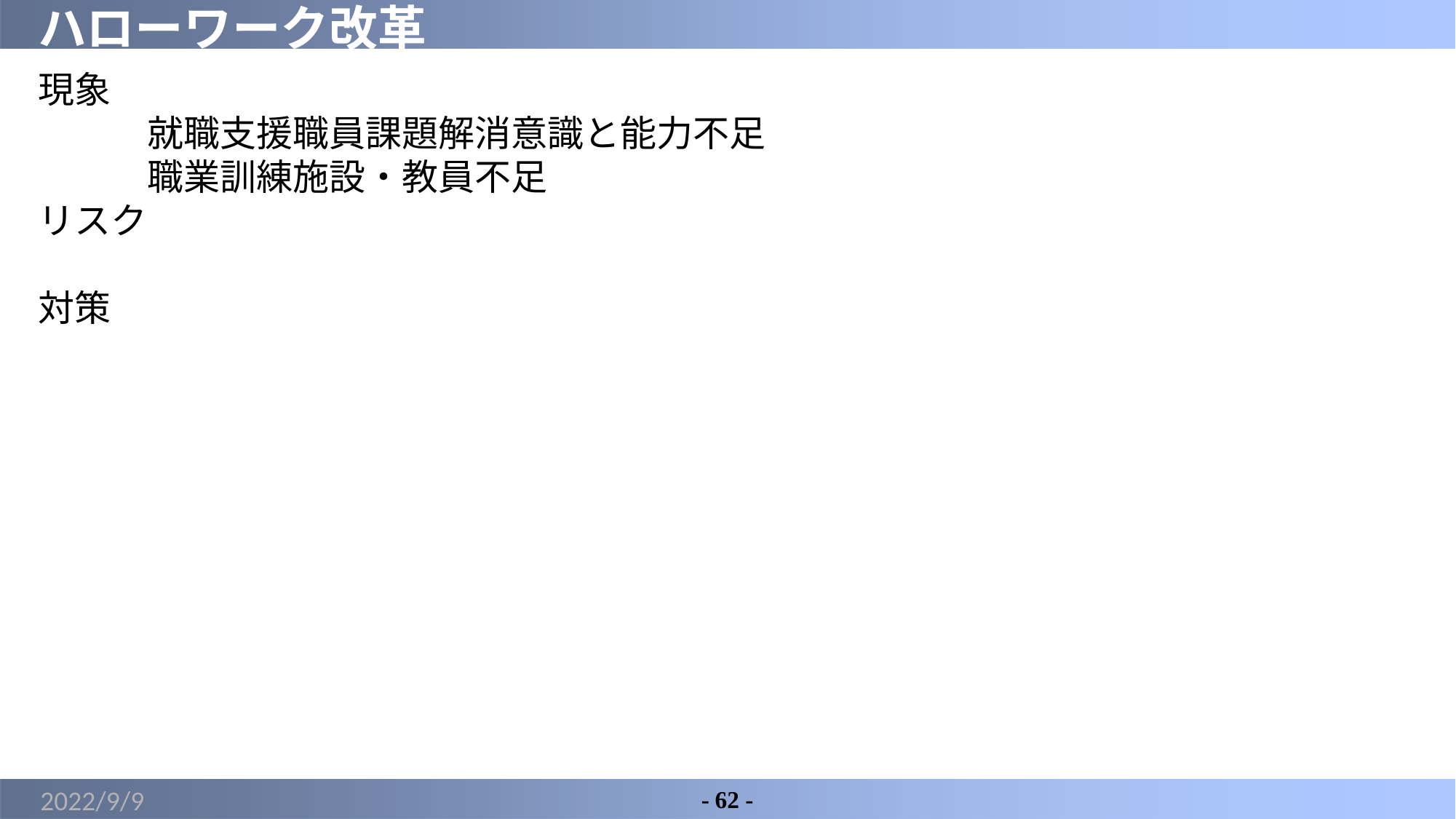

# ハローワーク改革
現象
	就職支援職員課題解消意識と能力不足
	職業訓練施設・教員不足
リスク

対策

2022/9/9
- 62 -